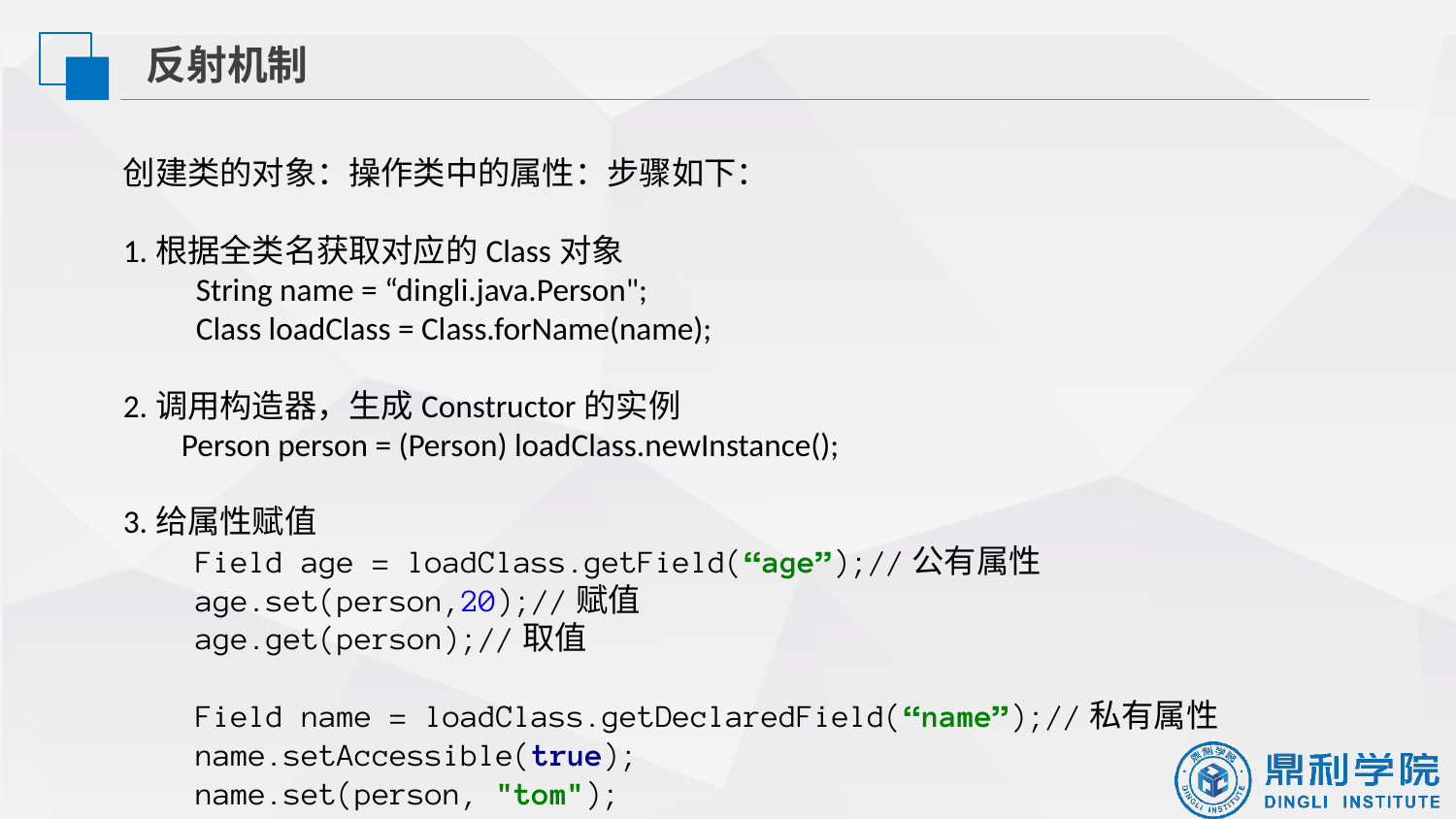

反射机制
创建类的对象：操作类中的属性：步骤如下：

1.根据全类名获取对应的Class对象
String name = “dingli.java.Person";
Class loadClass = Class.forName(name);

2.调用构造器，生成Constructor的实例
        Person person = (Person) loadClass.newInstance();

3.给属性赋值
Field age = loadClass.getField(“age”);//公有属性
age.set(person,20);//赋值
age.get(person);//取值

Field name = loadClass.getDeclaredField(“name”);//私有属性
name.setAccessible(true);
name.set(person, "tom");